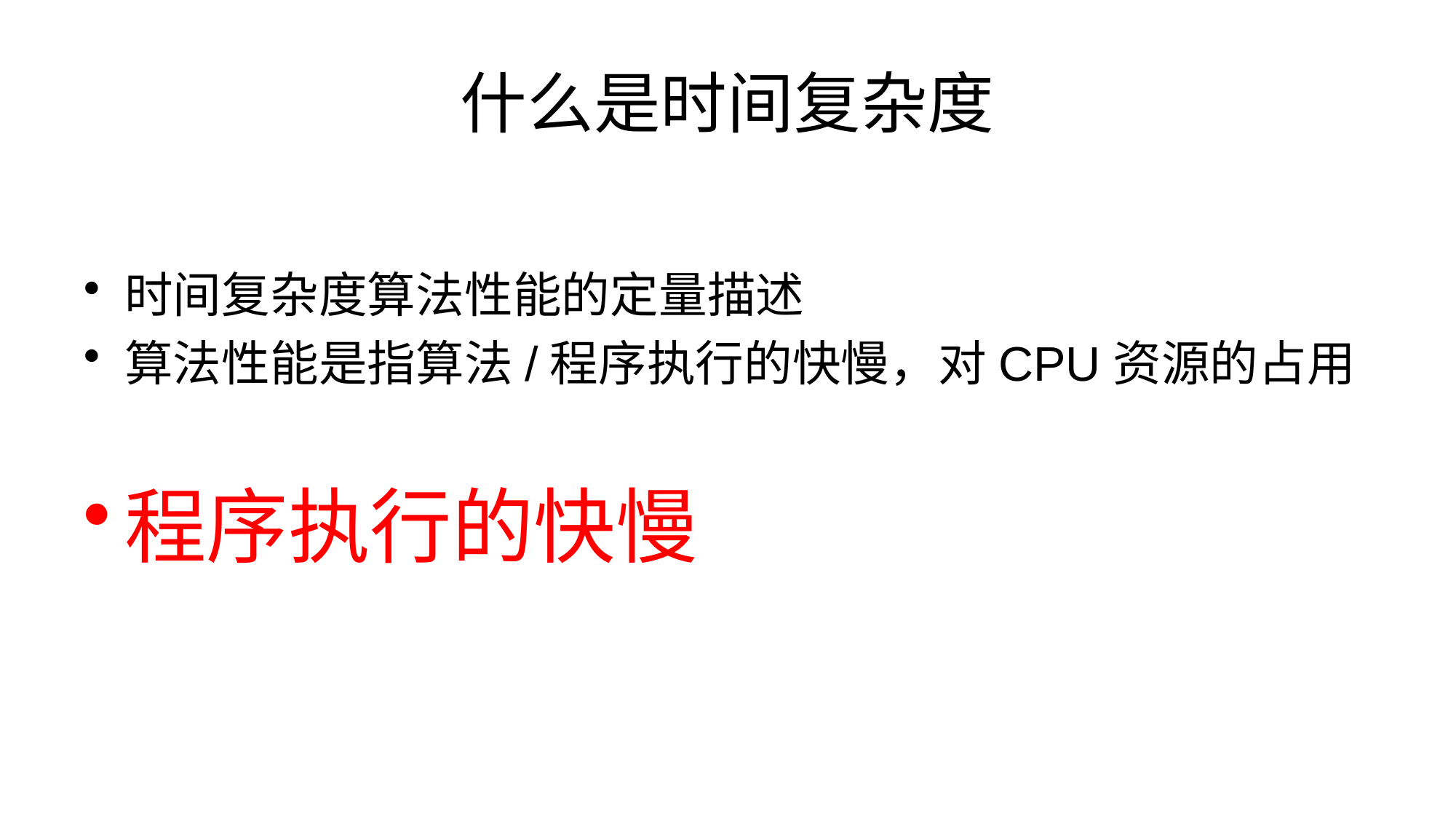

# 什么是时间复杂度

时间复杂度算法性能的定量描述
算法性能是指算法/程序执行的快慢，对CPU资源的占用

程序执行的快慢